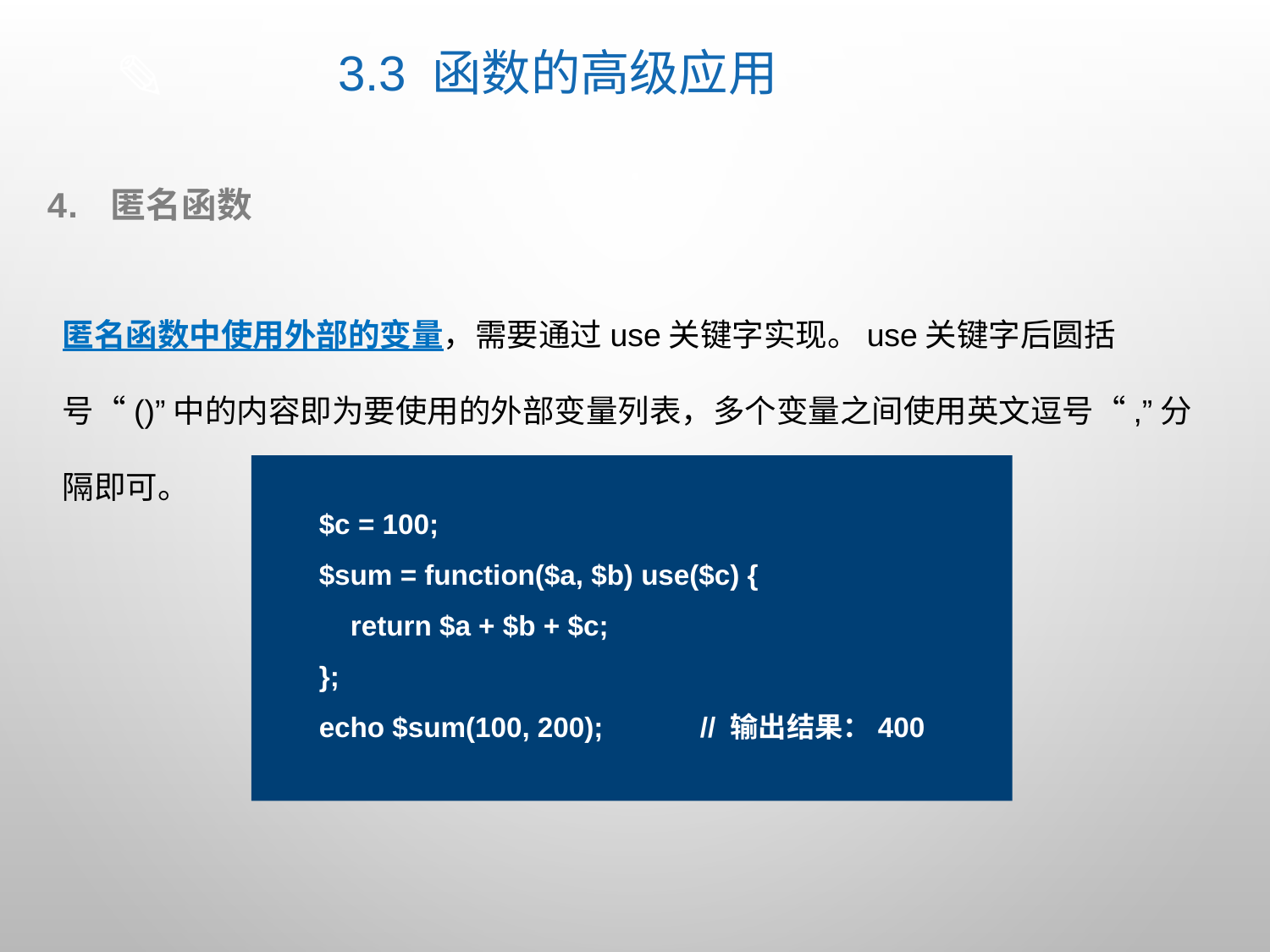

# 3.3 函数的高级应用
匿名函数
匿名函数中使用外部的变量，需要通过use关键字实现。use关键字后圆括号“()”中的内容即为要使用的外部变量列表，多个变量之间使用英文逗号“,”分隔即可。

$c = 100;
$sum = function($a, $b) use($c) {
    return $a + $b + $c;
};
echo $sum(100, 200);  	// 输出结果：400